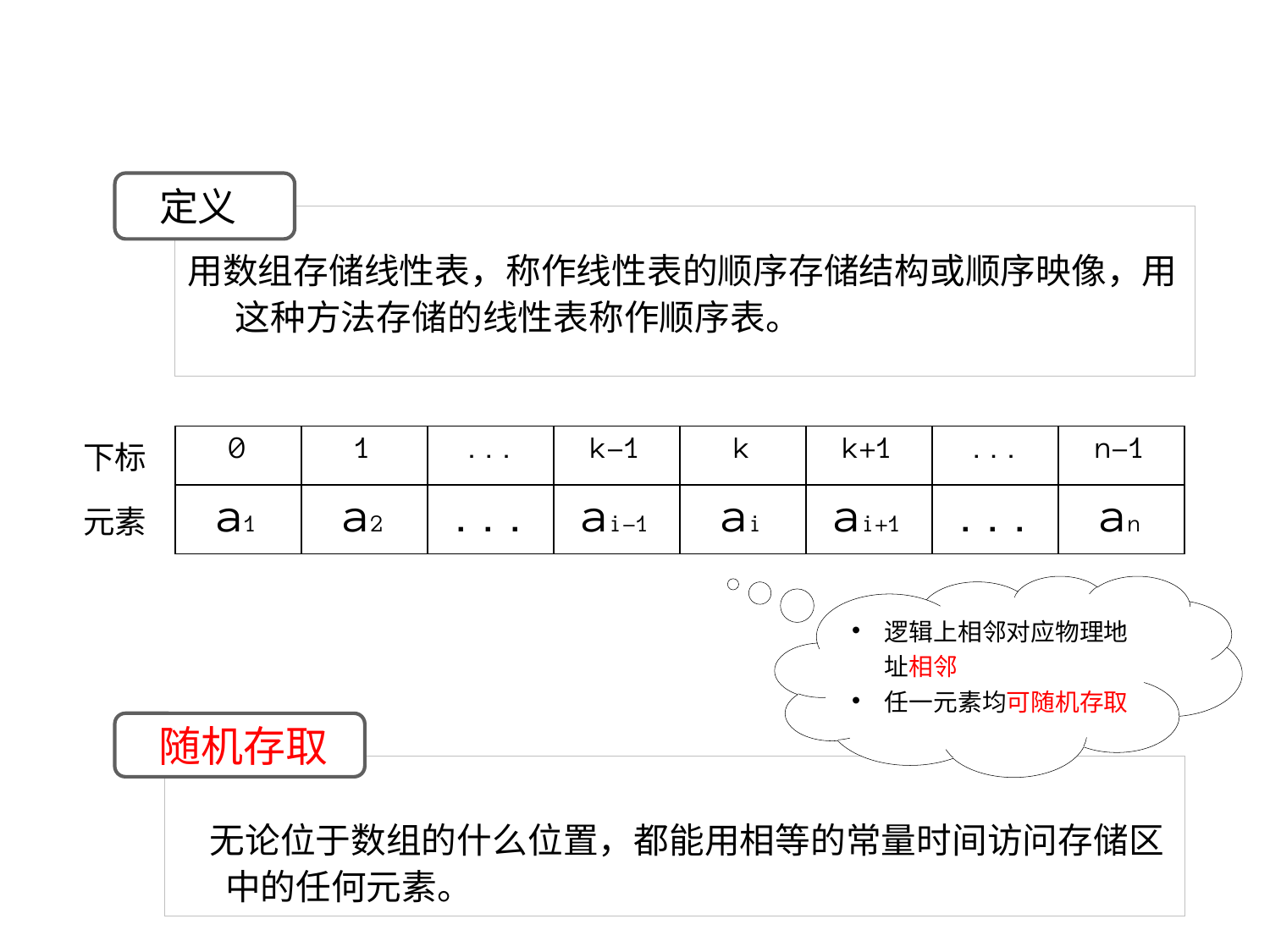

线性表的顺序存储结构——顺序表
定义
用数组存储线性表，称作线性表的顺序存储结构或顺序映像，用这种方法存储的线性表称作顺序表。
| 下标 | 0 | 1 | ... | k-1 | k | k+1 | ... | n-1 |
| --- | --- | --- | --- | --- | --- | --- | --- | --- |
| 元素 | a1 | a2 | ... | ai-1 | ai | ai+1 | ... | an |
逻辑上相邻对应物理地址相邻
任一元素均可随机存取
随机存取

   无论位于数组的什么位置，都能用相等的常量时间访问存储区中的任何元素。
18